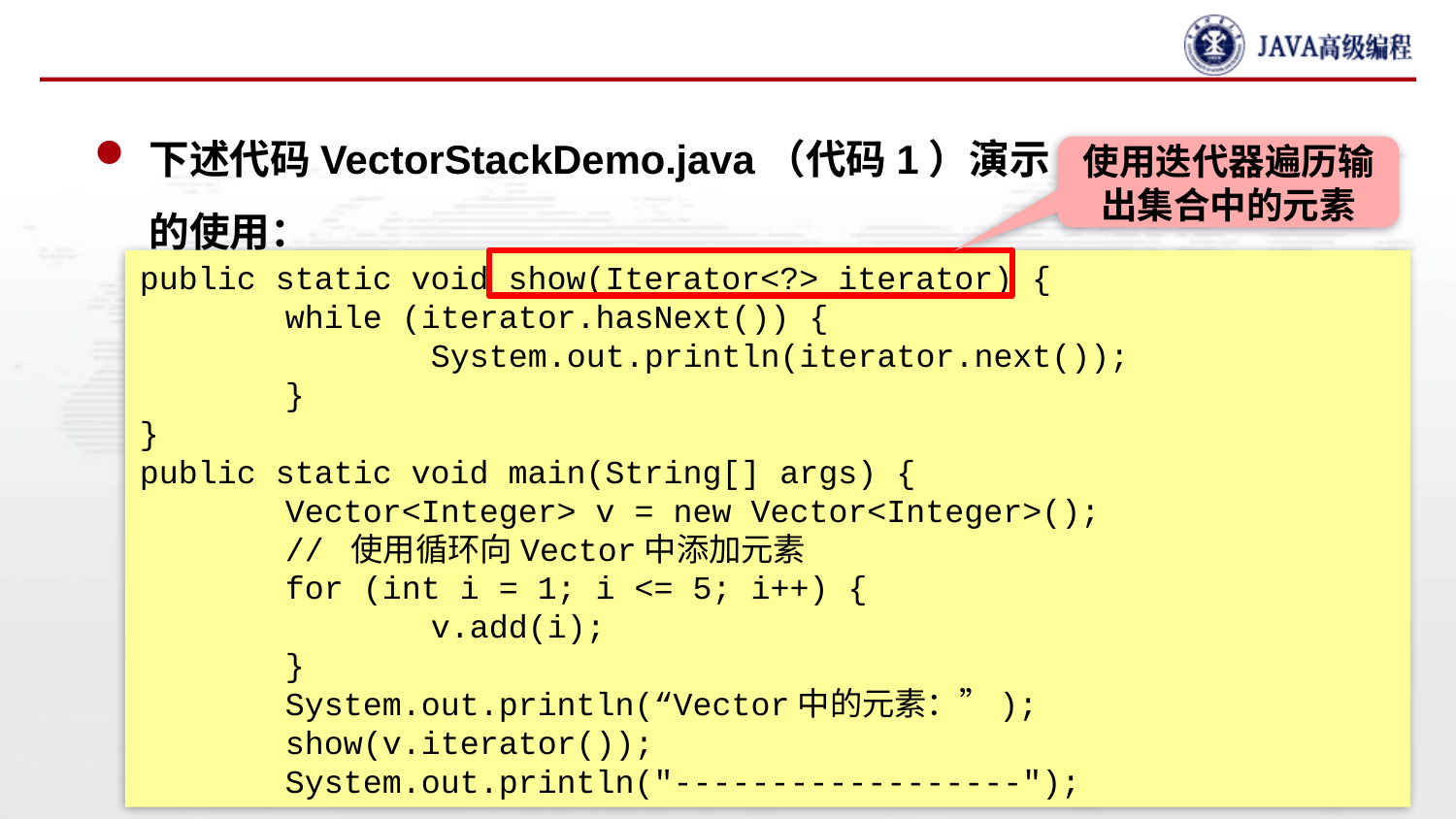

#
下述代码VectorStackDemo.java（代码1）演示Vector和Stack的使用：

使用迭代器遍历输出集合中的元素
public static void show(Iterator<?> iterator) {
	while (iterator.hasNext()) {
		System.out.println(iterator.next());
	}
}
public static void main(String[] args) {
	Vector<Integer> v = new Vector<Integer>();
	// 使用循环向Vector中添加元素
	for (int i = 1; i <= 5; i++) {
		v.add(i);
	}
	System.out.println(“Vector中的元素：”);
	show(v.iterator());
	System.out.println("------------------");